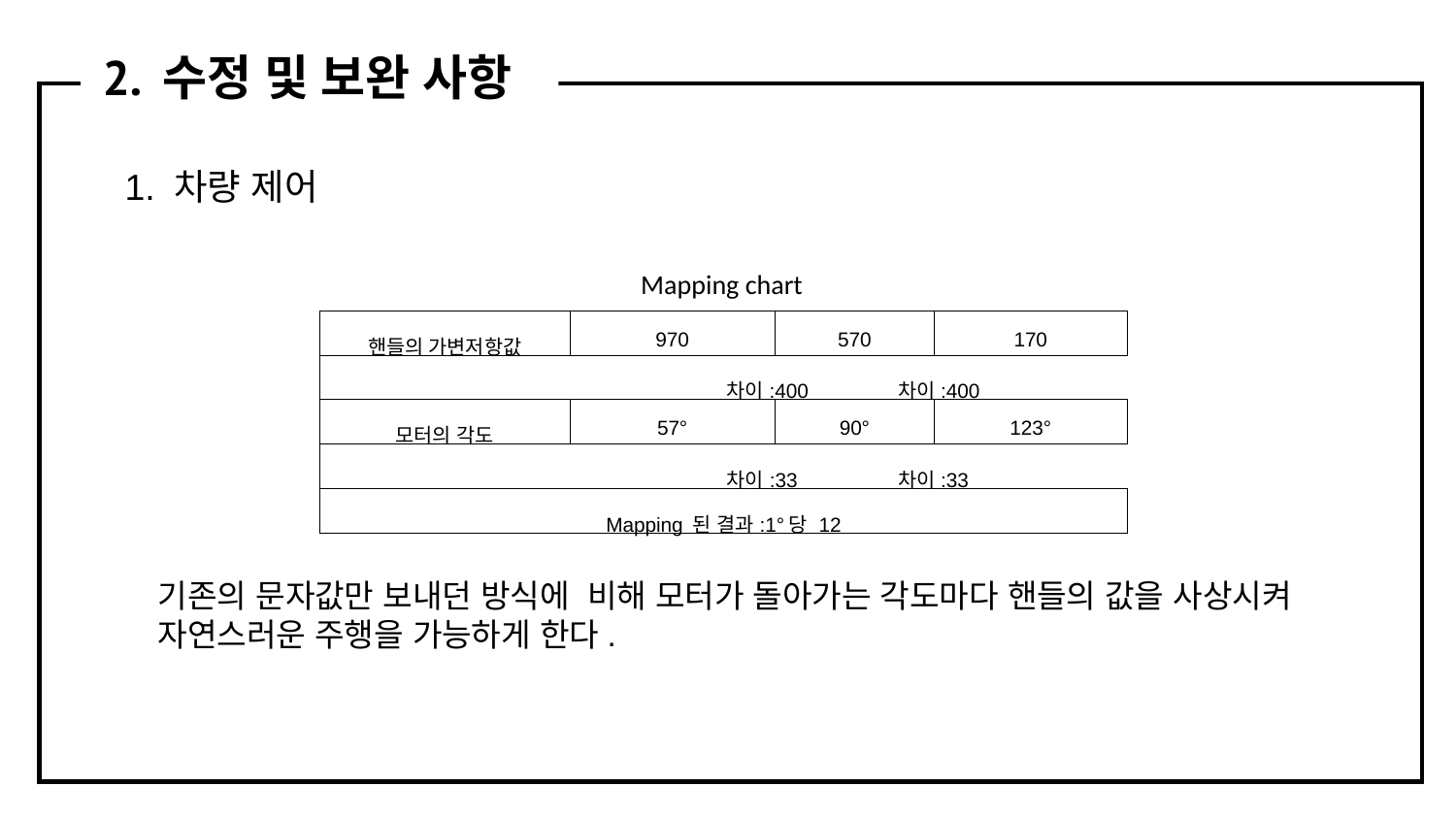

2. 수정 및 보완 사항

1. 차량 제어

Mapping chart
| 핸들의 가변저항값 | 970 | 570 |  | 170 |
| --- | --- | --- | --- | --- |
|  | 차이:400 |  | 차이:400 |  |
| 모터의 각도 | 57° | 90° |  | 123° |
|  | 차이:33 |  | 차이:33 |  |
| Mapping 된 결과:1°당 12 |  |  |  |  |
기존의 문자값만 보내던 방식에  비해 모터가 돌아가는 각도마다 핸들의 값을 사상시켜 자연스러운 주행을 가능하게 한다.